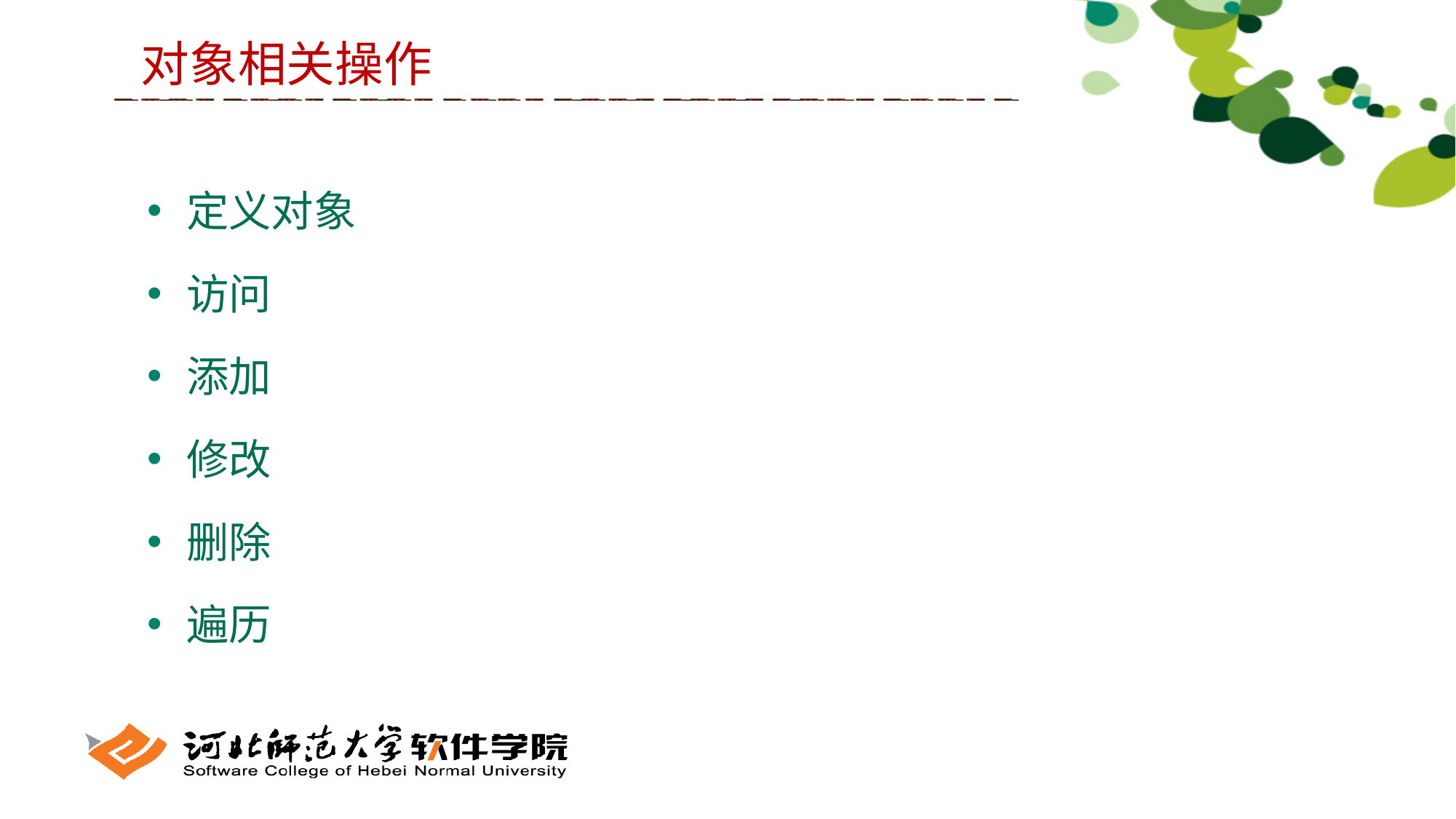

对象相关操作
 定义对象
 访问
 添加
 修改
 删除
 遍历